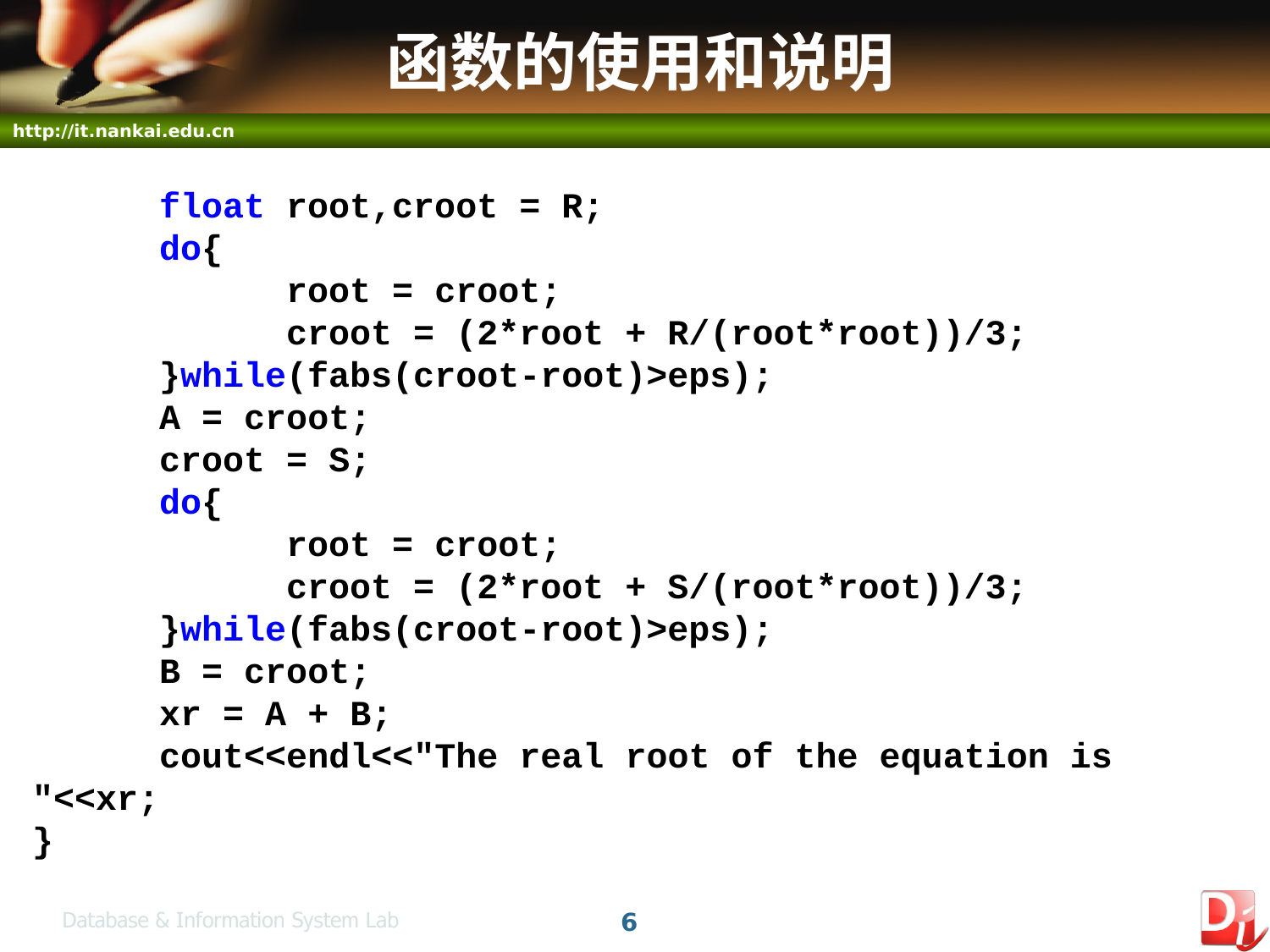

# 函数的使用和说明
	float root,croot = R;
	do{
		root = croot;
		croot = (2*root + R/(root*root))/3;
	}while(fabs(croot-root)>eps);
	A = croot;
	croot = S;
	do{
		root = croot;
		croot = (2*root + S/(root*root))/3;
	}while(fabs(croot-root)>eps);
	B = croot;
	xr = A + B;
	cout<<endl<<″The real root of the equation is″<<xr;
}
6
Database & Information System Lab